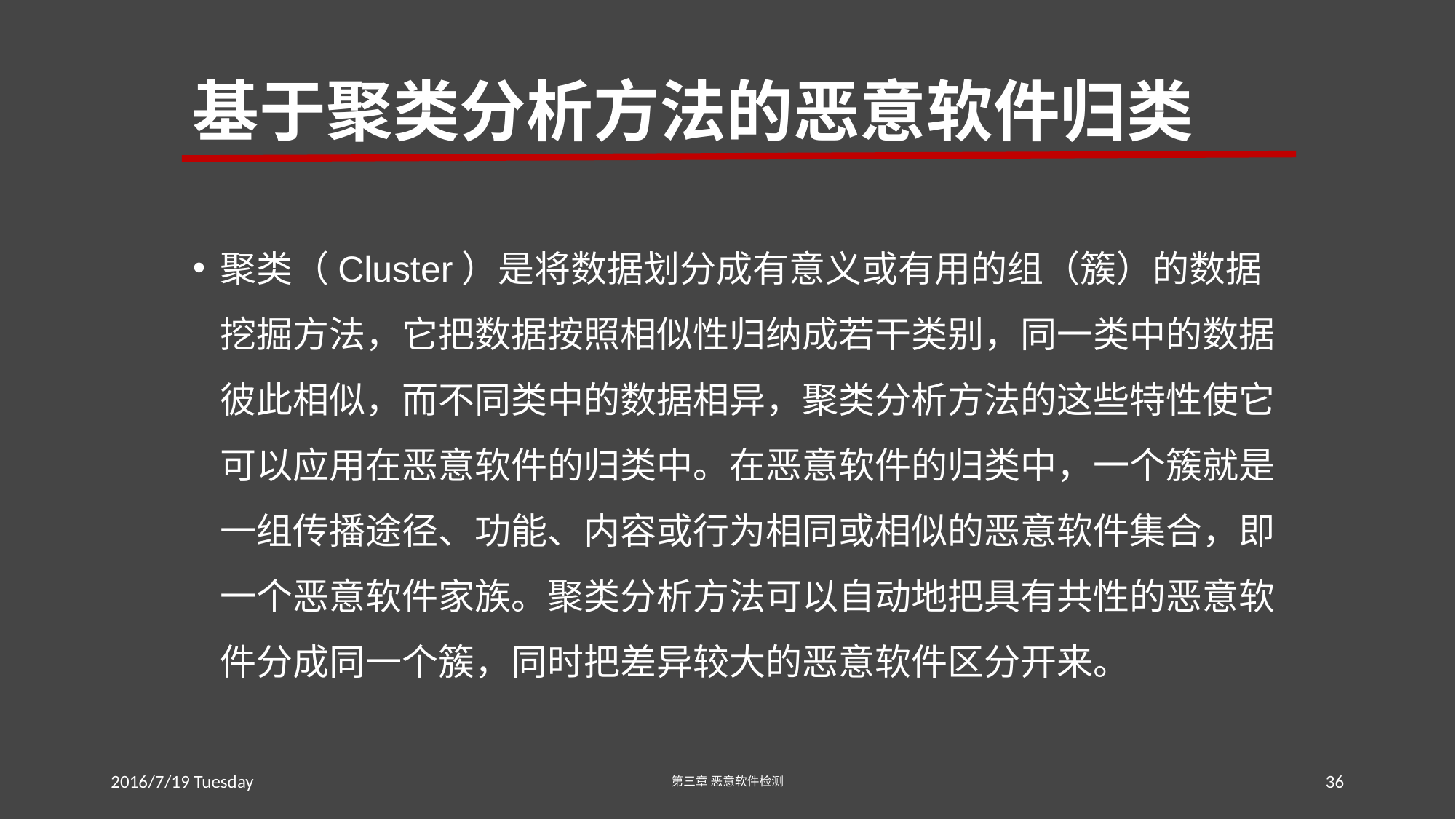

# 基于聚类分析方法的恶意软件归类
聚类（Cluster）是将数据划分成有意义或有用的组（簇）的数据挖掘方法，它把数据按照相似性归纳成若干类别，同一类中的数据彼此相似，而不同类中的数据相异，聚类分析方法的这些特性使它可以应用在恶意软件的归类中。在恶意软件的归类中，一个簇就是一组传播途径、功能、内容或行为相同或相似的恶意软件集合，即一个恶意软件家族。聚类分析方法可以自动地把具有共性的恶意软件分成同一个簇，同时把差异较大的恶意软件区分开来。
2016/7/19 Tuesday
第三章 恶意软件检测
36